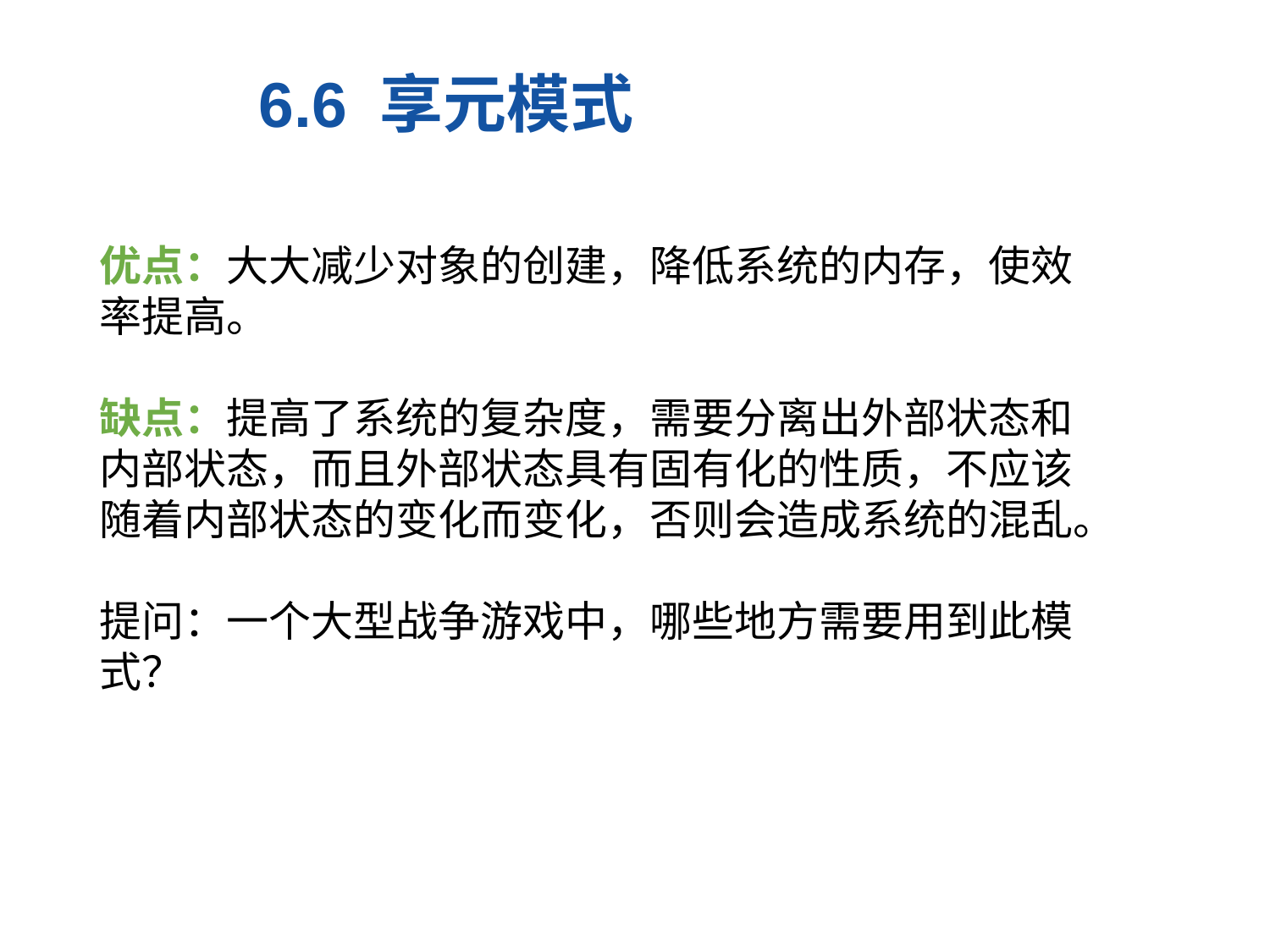

6.6 享元模式
优点：大大减少对象的创建，降低系统的内存，使效率提高。

缺点：提高了系统的复杂度，需要分离出外部状态和内部状态，而且外部状态具有固有化的性质，不应该随着内部状态的变化而变化，否则会造成系统的混乱。

提问：一个大型战争游戏中，哪些地方需要用到此模式？